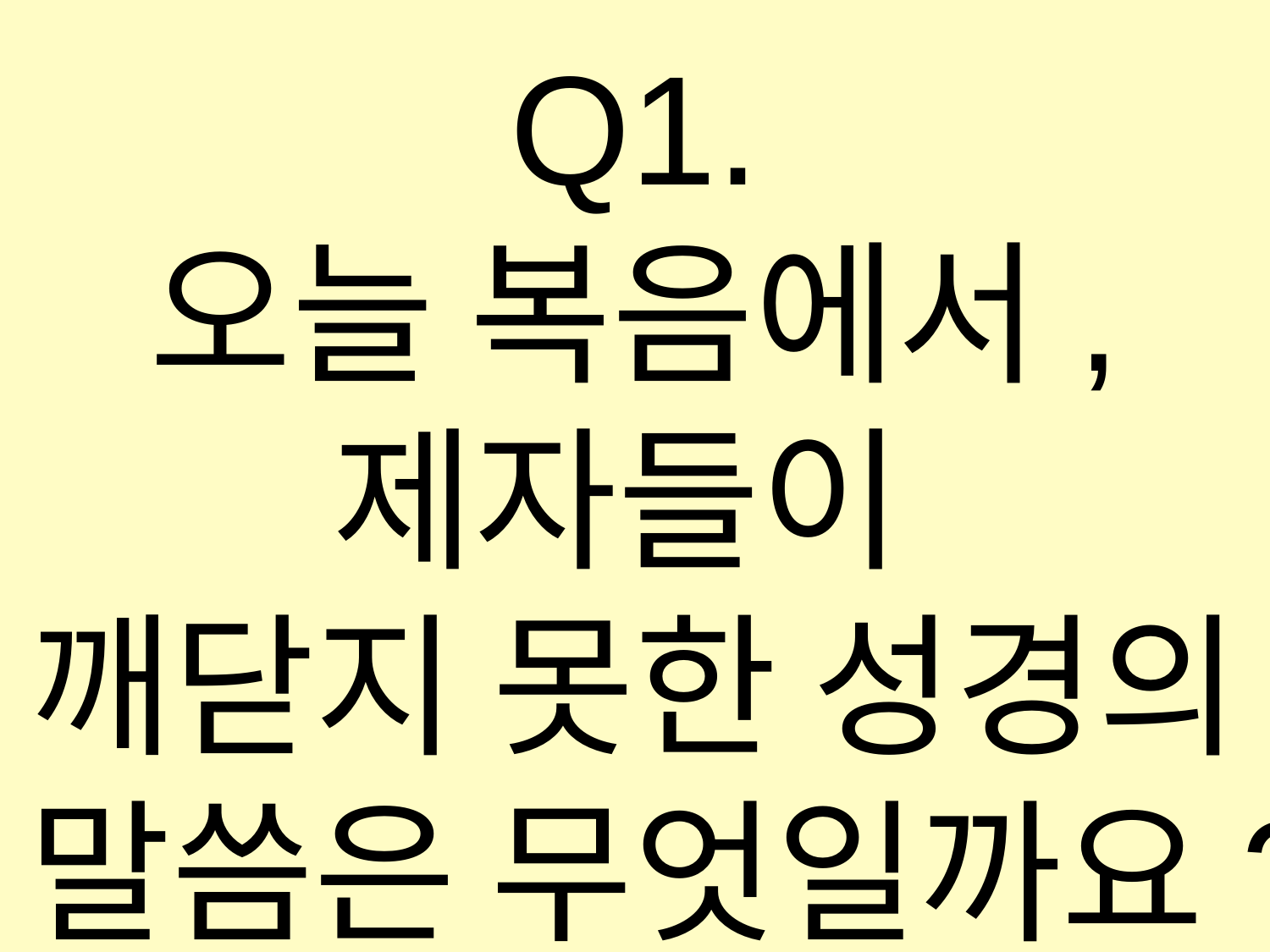

Q1.
오늘 복음에서, 제자들이
깨닫지 못한 성경의
말씀은 무엇일까요?